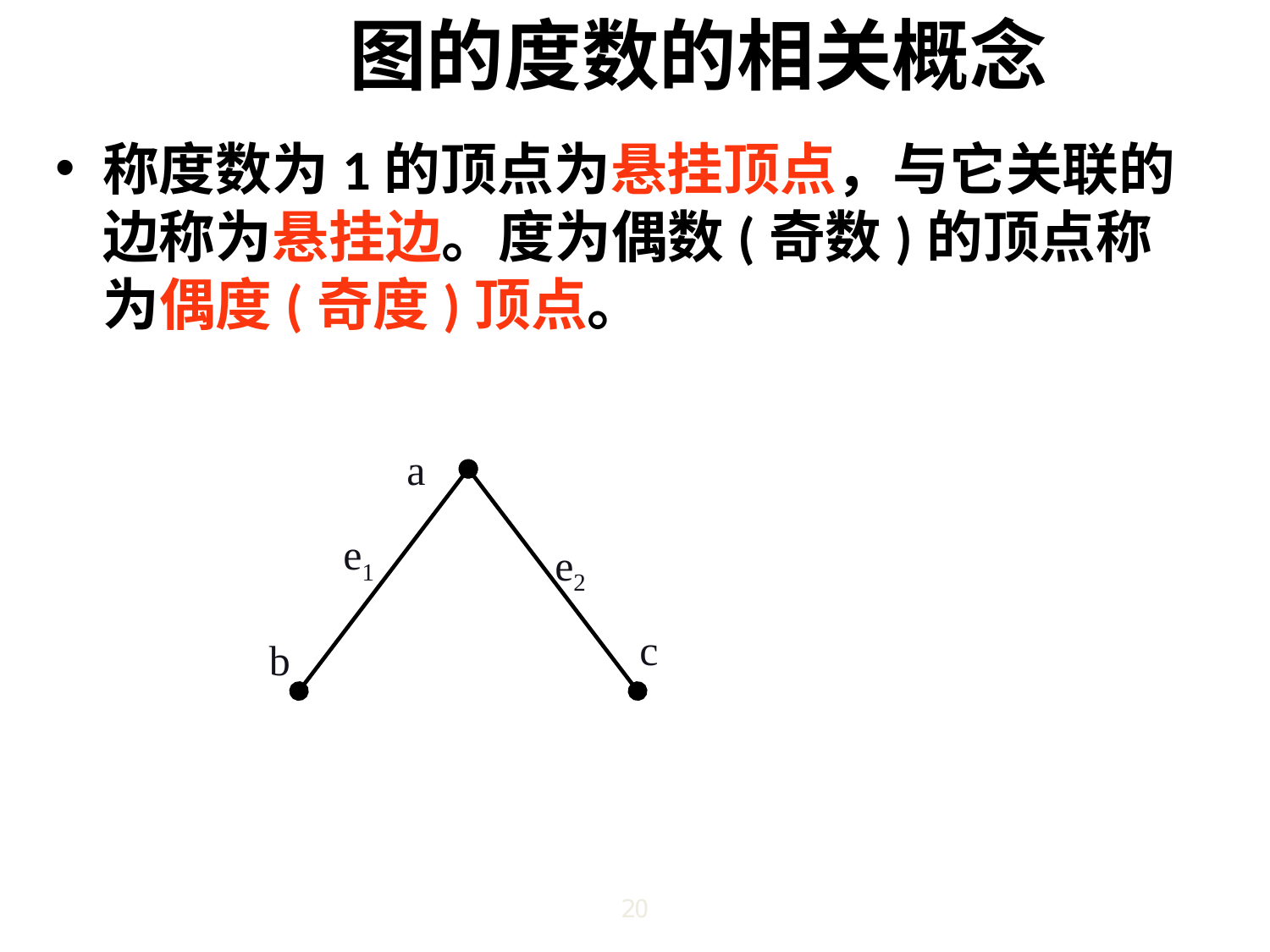

# 图的度数的相关概念
称度数为1的顶点为悬挂顶点，与它关联的边称为悬挂边。度为偶数(奇数)的顶点称为偶度(奇度)顶点。

a

e1
e2
c
b
20